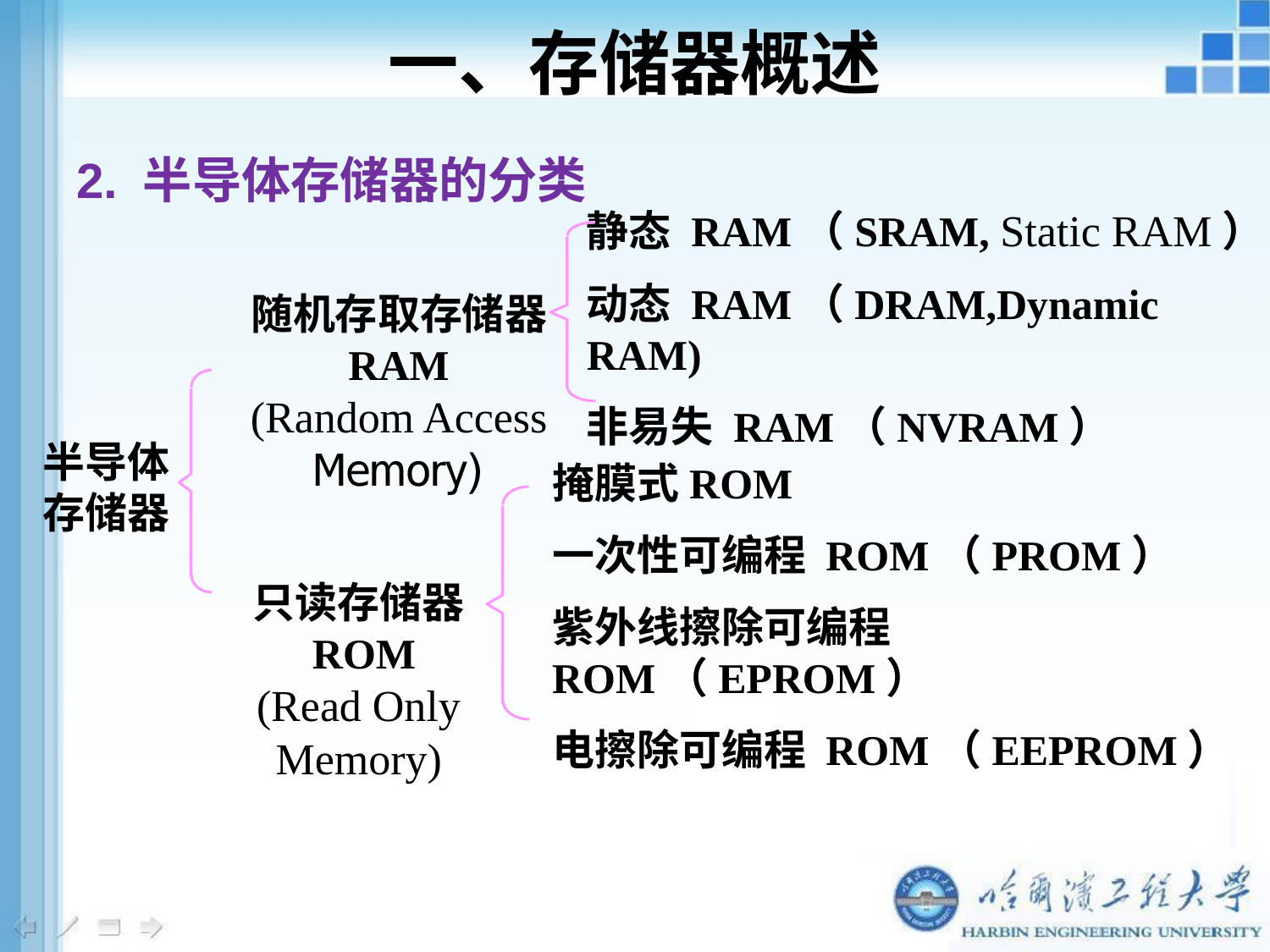

一、存储器概述
2. 半导体存储器的分类
静态 RAM（SRAM, Static RAM）
动态 RAM（DRAM,Dynamic RAM)
非易失 RAM（NVRAM）

随机存取存储器
RAM
(Random Access Memory)

半导体
存储器
掩膜式ROM
一次性可编程 ROM（PROM）
紫外线擦除可编程 ROM（EPROM）
电擦除可编程 ROM（EEPROM）

只读存储器
 ROM
(Read Only Memory)